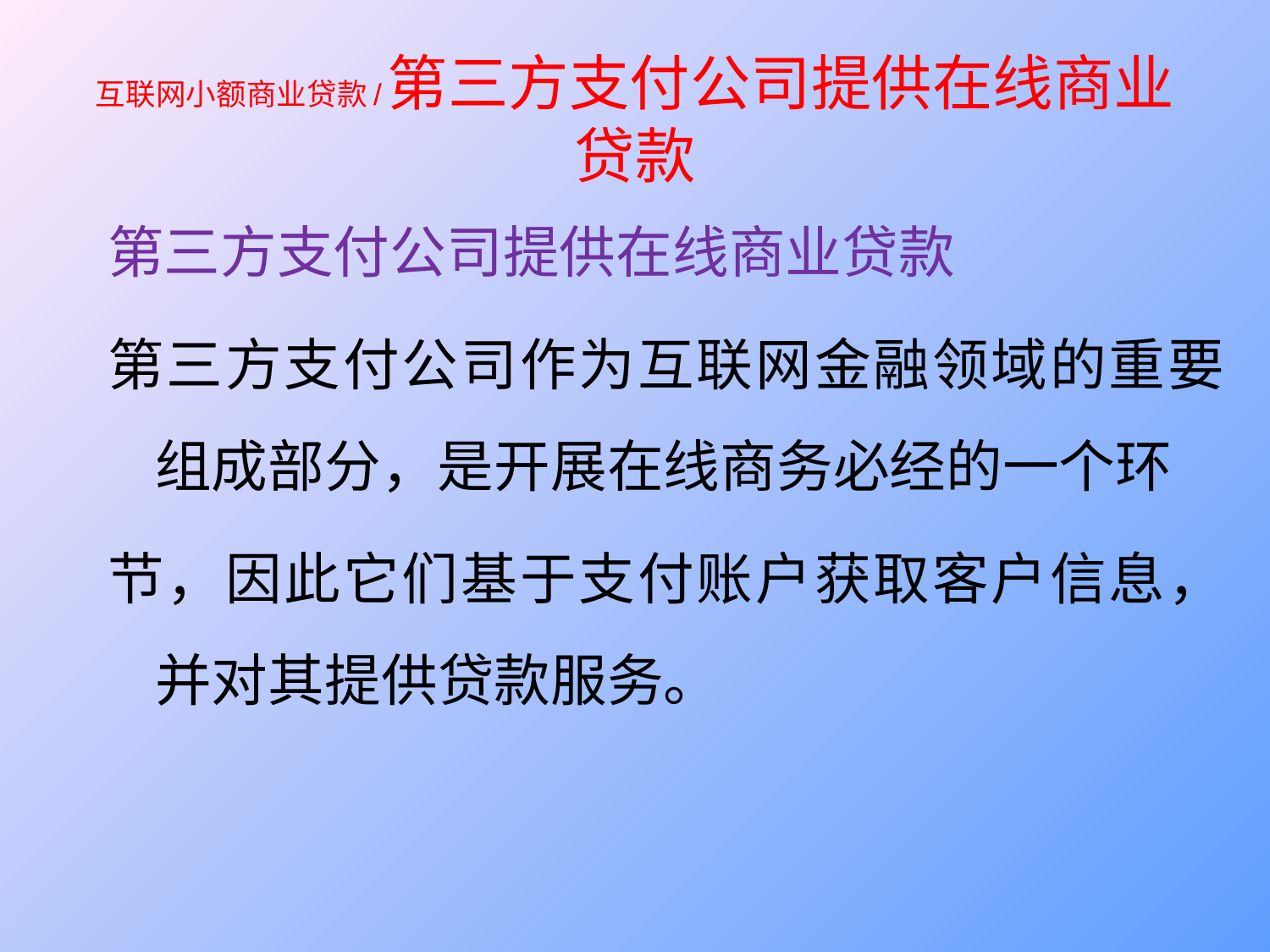

# 互联网小额商业贷款/第三方支付公司提供在线商业贷款
第三方支付公司提供在线商业贷款
第三方支付公司作为互联网金融领域的重要组成部分，是开展在线商务必经的一个环
节，因此它们基于支付账户获取客户信息，并对其提供贷款服务。